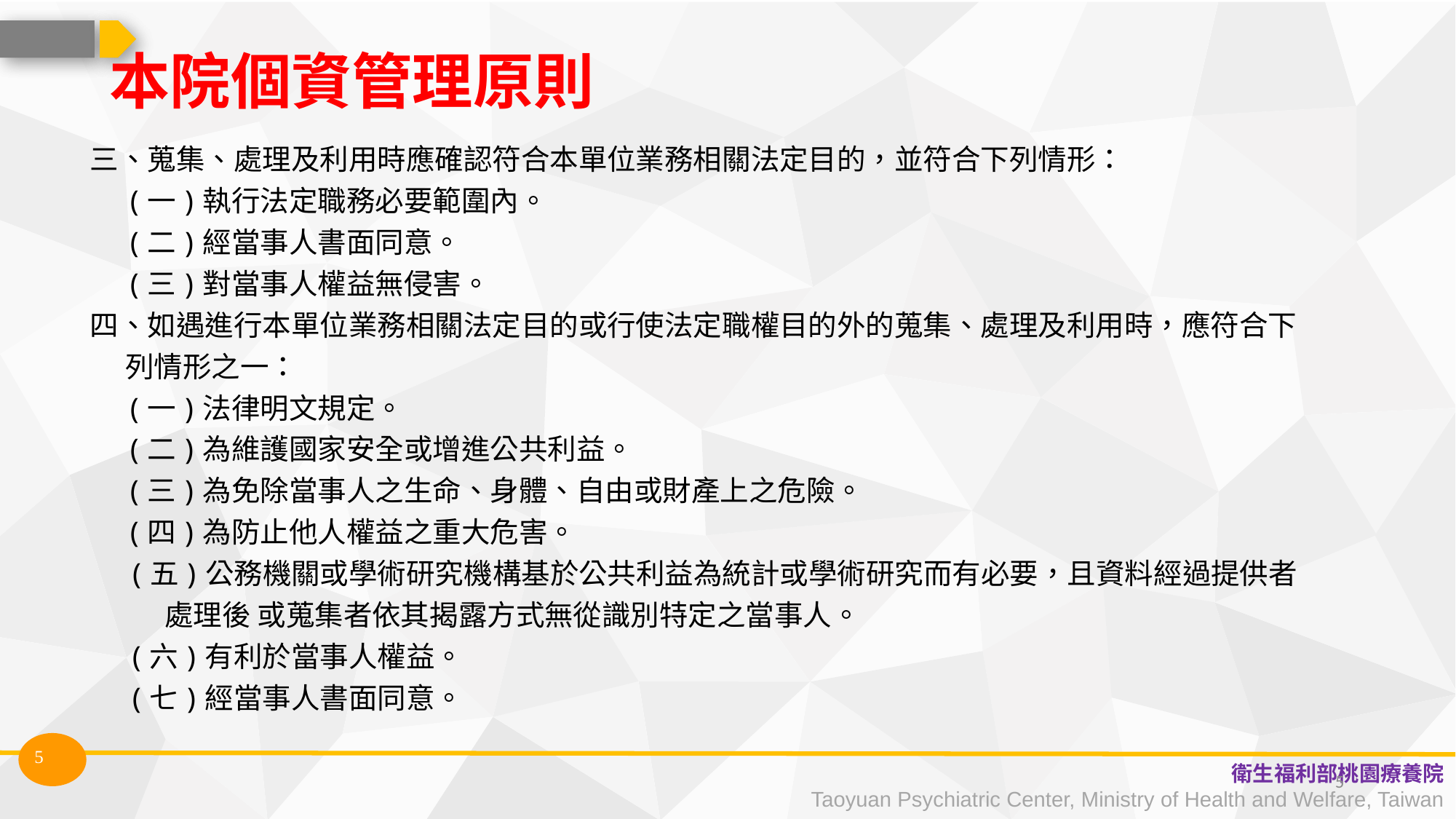

# 本院個資管理原則
三、蒐集、處理及利用時應確認符合本單位業務相關法定目的，並符合下列情形：
(一)執行法定職務必要範圍內。
(二)經當事人書面同意。
(三)對當事人權益無侵害。
四、如遇進行本單位業務相關法定目的或行使法定職權目的外的蒐集、處理及利用時，應符合下列情形之一：
(一)法律明文規定。
(二)為維護國家安全或增進公共利益。
(三)為免除當事人之生命、身體、自由或財產上之危險。
(四)為防止他人權益之重大危害。
(五)公務機關或學術研究機構基於公共利益為統計或學術研究而有必要，且資料經過提供者處理後 或蒐集者依其揭露方式無從識別特定之當事人。
(六)有利於當事人權益。
(七)經當事人書面同意。
5